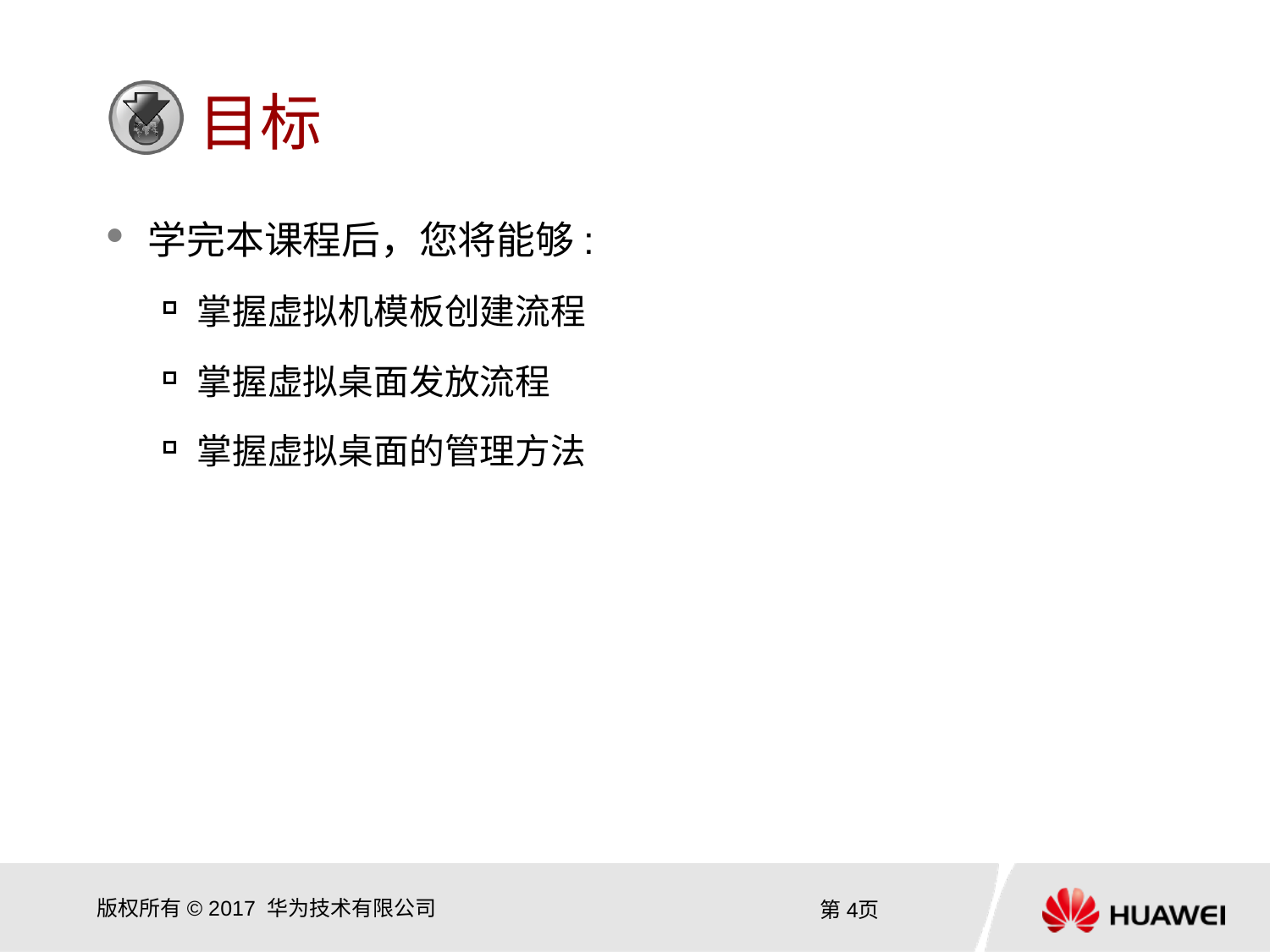

学完本课程后，您将能够:
掌握虚拟机模板创建流程
掌握虚拟桌面发放流程
掌握虚拟桌面的管理方法